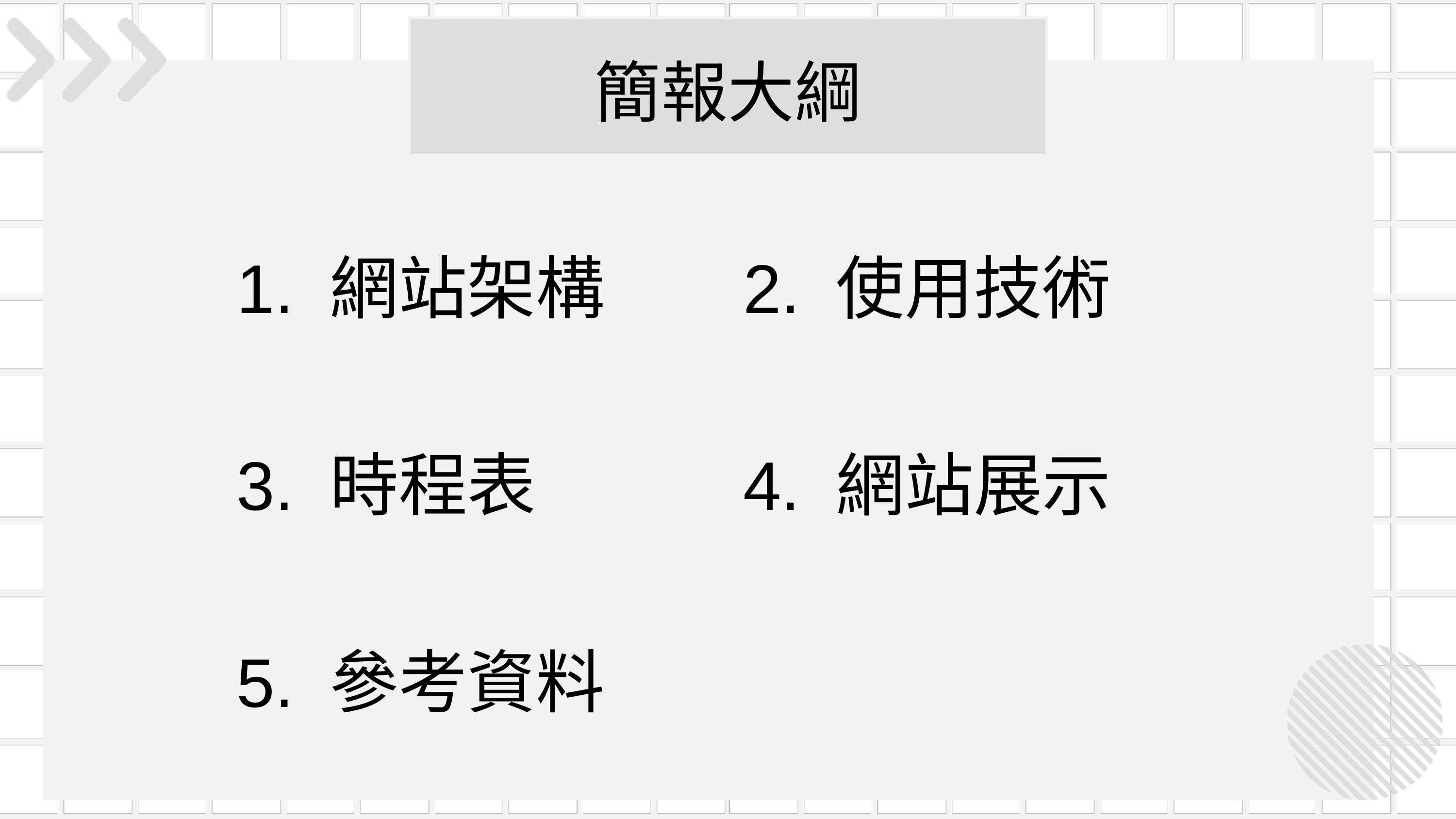

簡報大綱

1. 網站架構
2. 使用技術
3. 時程表
4. 網站展示
5. 參考資料